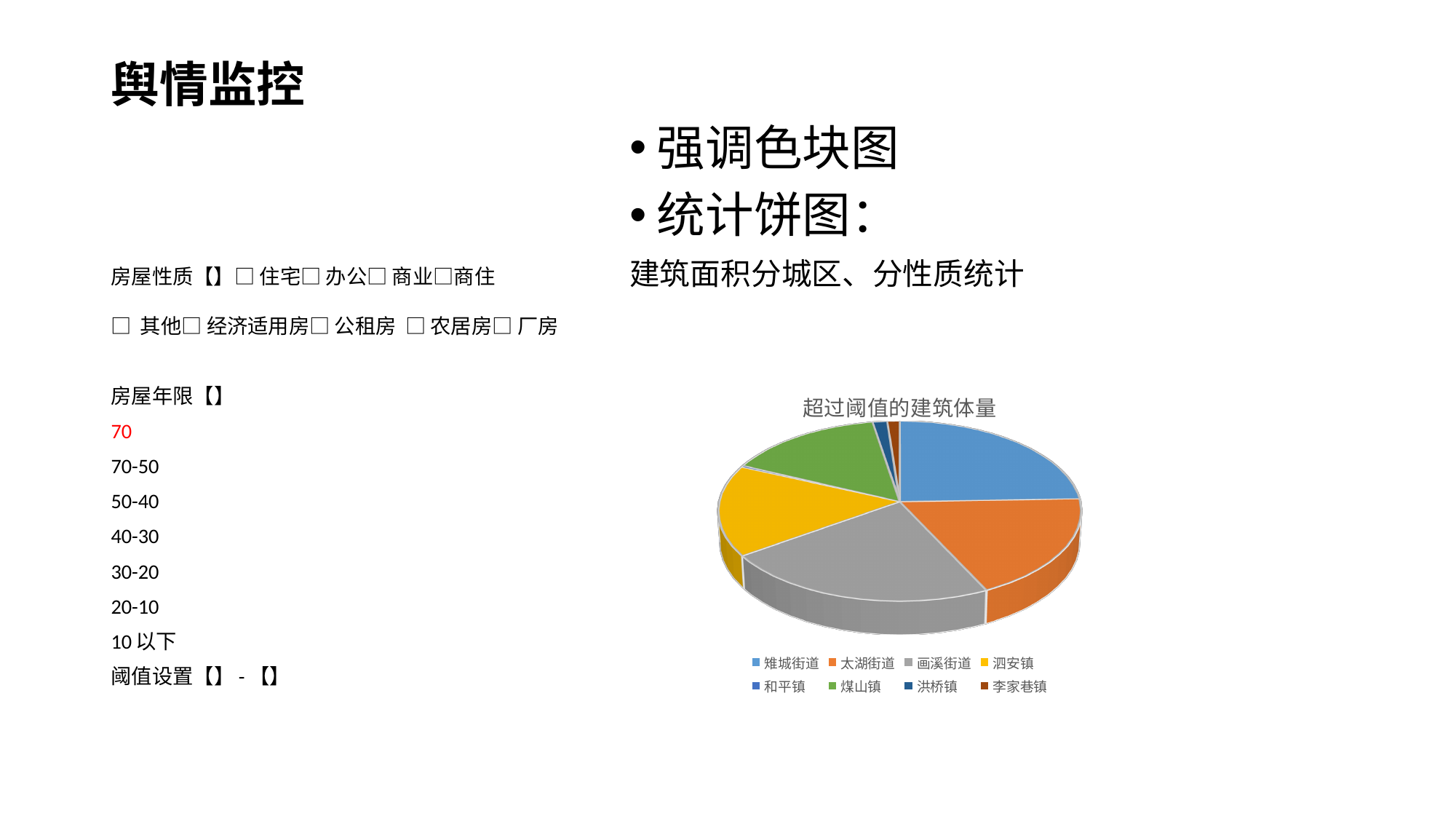

# 舆情监控
强调色块图
统计饼图：
建筑面积分城区、分性质统计
房屋性质【】□ 住宅□ 办公□ 商业□商住
□ 其他□ 经济适用房□ 公租房  □ 农居房□ 厂房

房屋年限【】
70
70-50
50-40
40-30
30-20
20-10
10以下
阈值设置【】-【】

[unsupported chart]